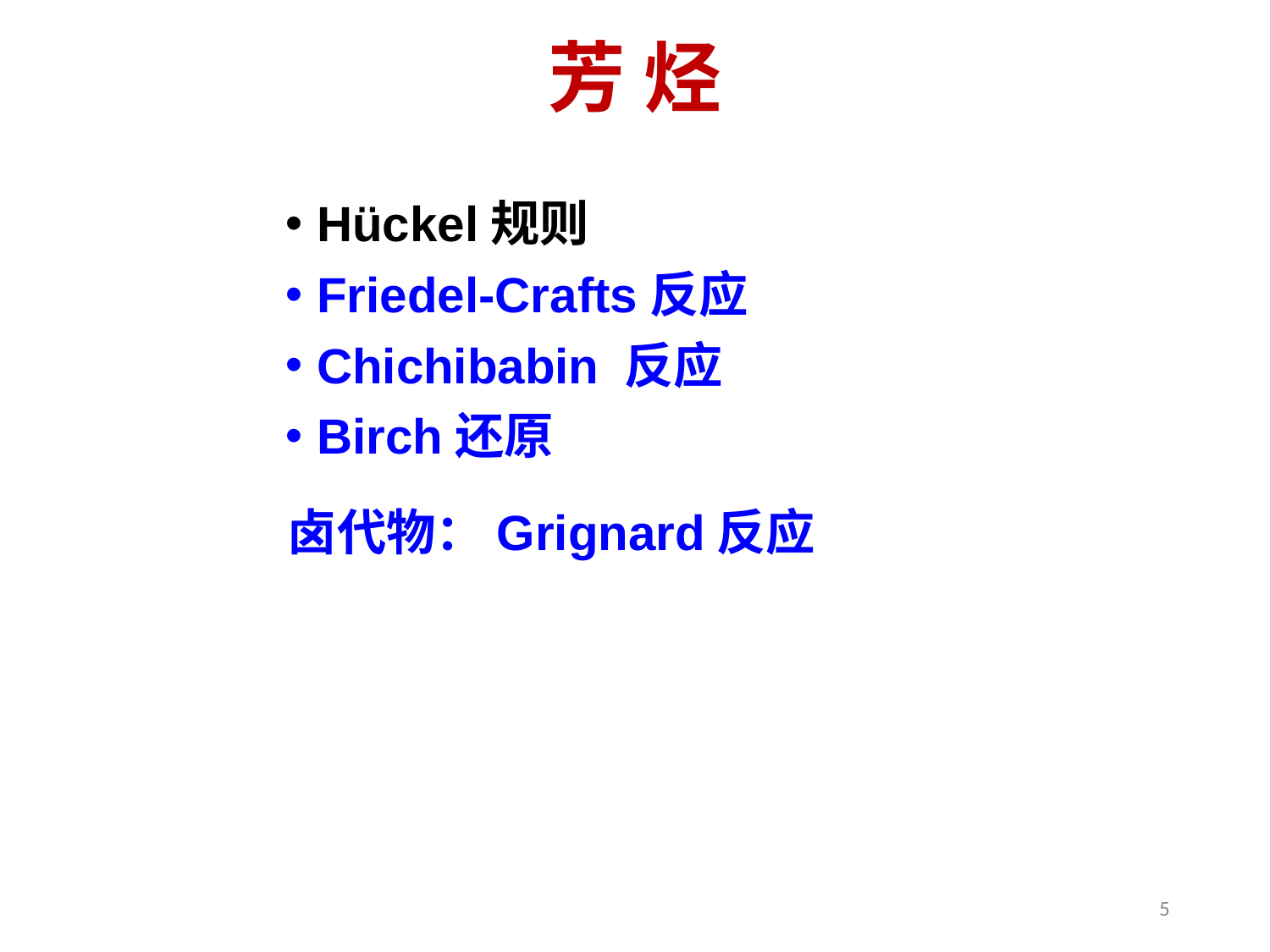

# 芳 烃
Hückel规则
Friedel-Crafts反应
Chichibabin 反应
Birch还原
卤代物：Grignard反应
5